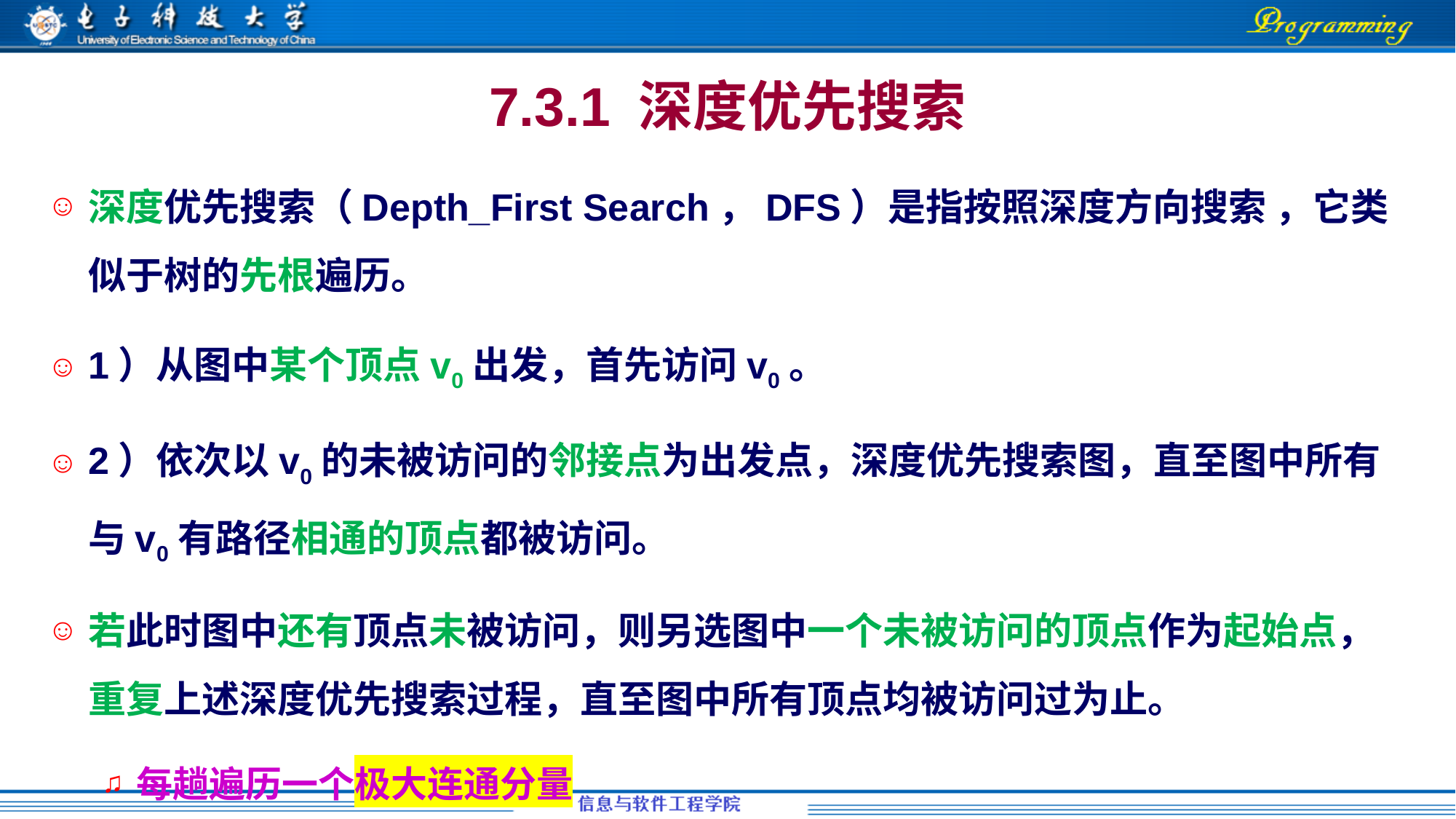

# 7.3.1 深度优先搜索
深度优先搜索（Depth_First Search，DFS）是指按照深度方向搜索 ，它类似于树的先根遍历。
1）从图中某个顶点v0出发，首先访问v0。
2）依次以v0的未被访问的邻接点为出发点，深度优先搜索图，直至图中所有与v0有路径相通的顶点都被访问。
若此时图中还有顶点未被访问，则另选图中一个未被访问的顶点作为起始点，重复上述深度优先搜索过程，直至图中所有顶点均被访问过为止。
每趟遍历一个极大连通分量